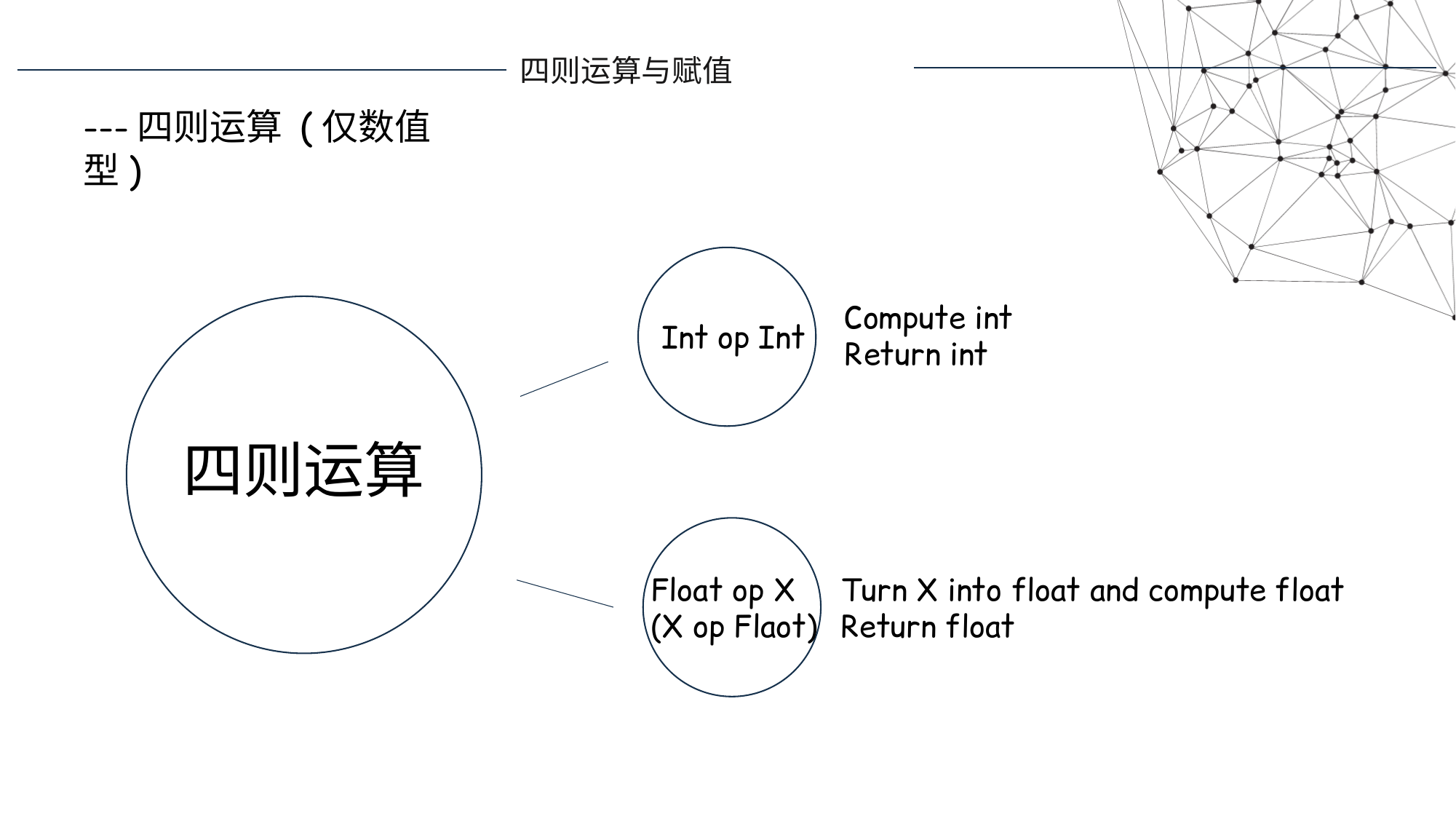

四则运算与赋值
---四则运算 (仅数值型)

Compute int
Return int

Int op Int
四则运算

Turn X into float and compute float
Return float
Float op X
(X op Flaot)